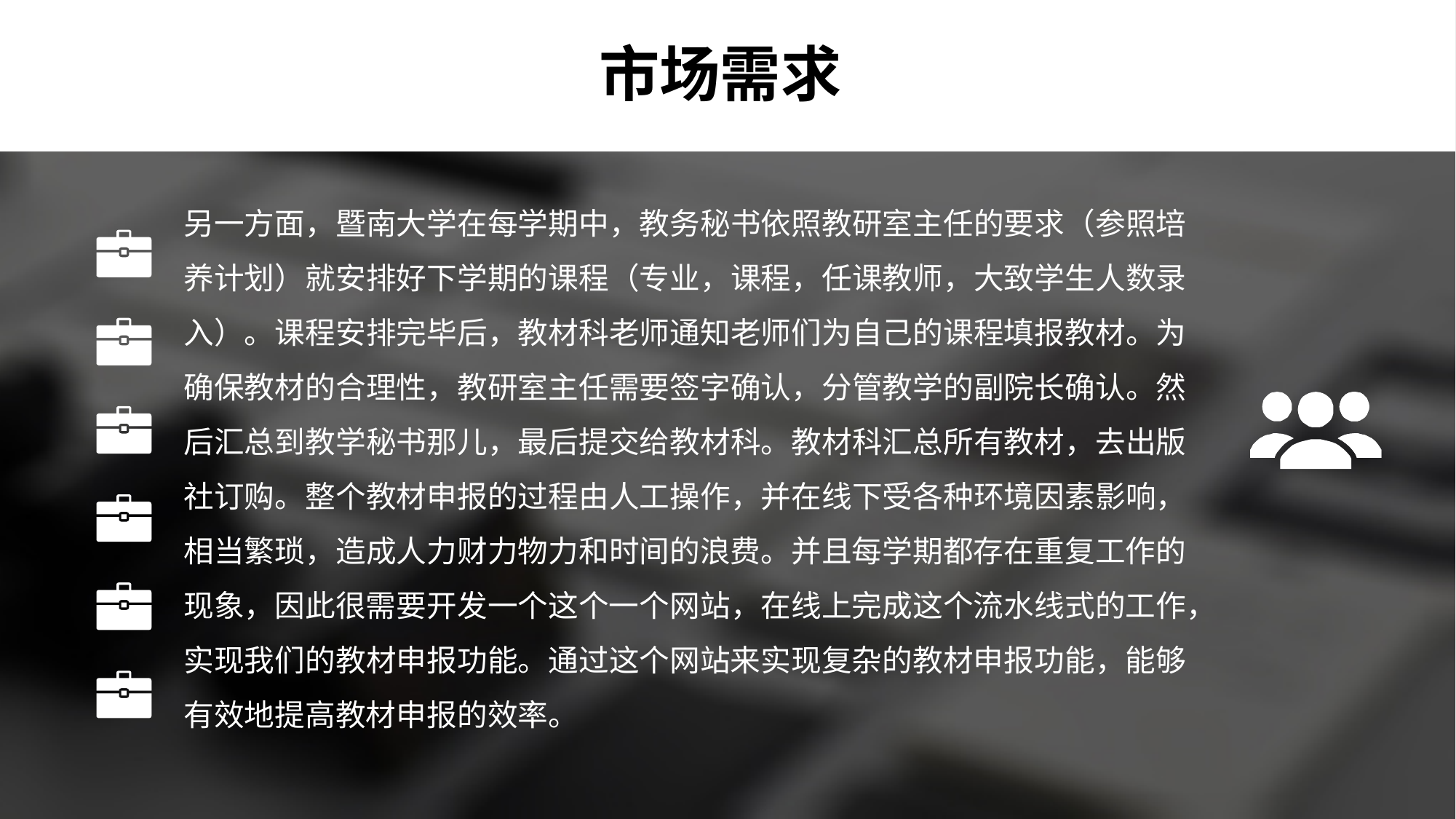

市场需求
另一方面，暨南大学在每学期中，教务秘书依照教研室主任的要求（参照培养计划）就安排好下学期的课程（专业，课程，任课教师，大致学生人数录入）。课程安排完毕后，教材科老师通知老师们为自己的课程填报教材。为确保教材的合理性，教研室主任需要签字确认，分管教学的副院长确认。然后汇总到教学秘书那儿，最后提交给教材科。教材科汇总所有教材，去出版社订购。整个教材申报的过程由人工操作，并在线下受各种环境因素影响，相当繁琐，造成人力财力物力和时间的浪费。并且每学期都存在重复工作的现象，因此很需要开发一个这个一个网站，在线上完成这个流水线式的工作，实现我们的教材申报功能。通过这个网站来实现复杂的教材申报功能，能够有效地提高教材申报的效率。